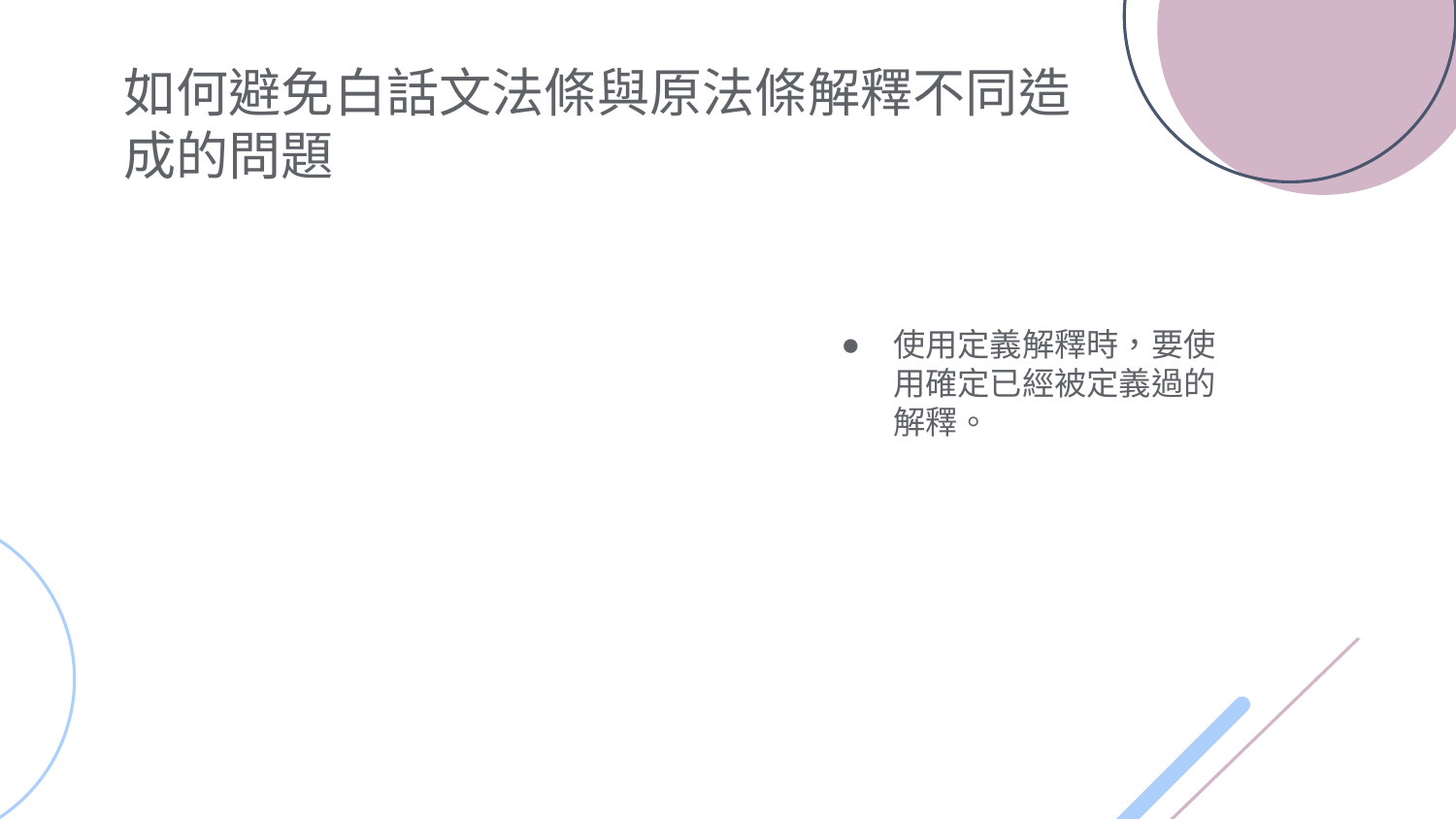

# 如何避免白話文法條與原法條解釋不同造成的問題
使用定義解釋時，要使用確定已經被定義過的解釋。